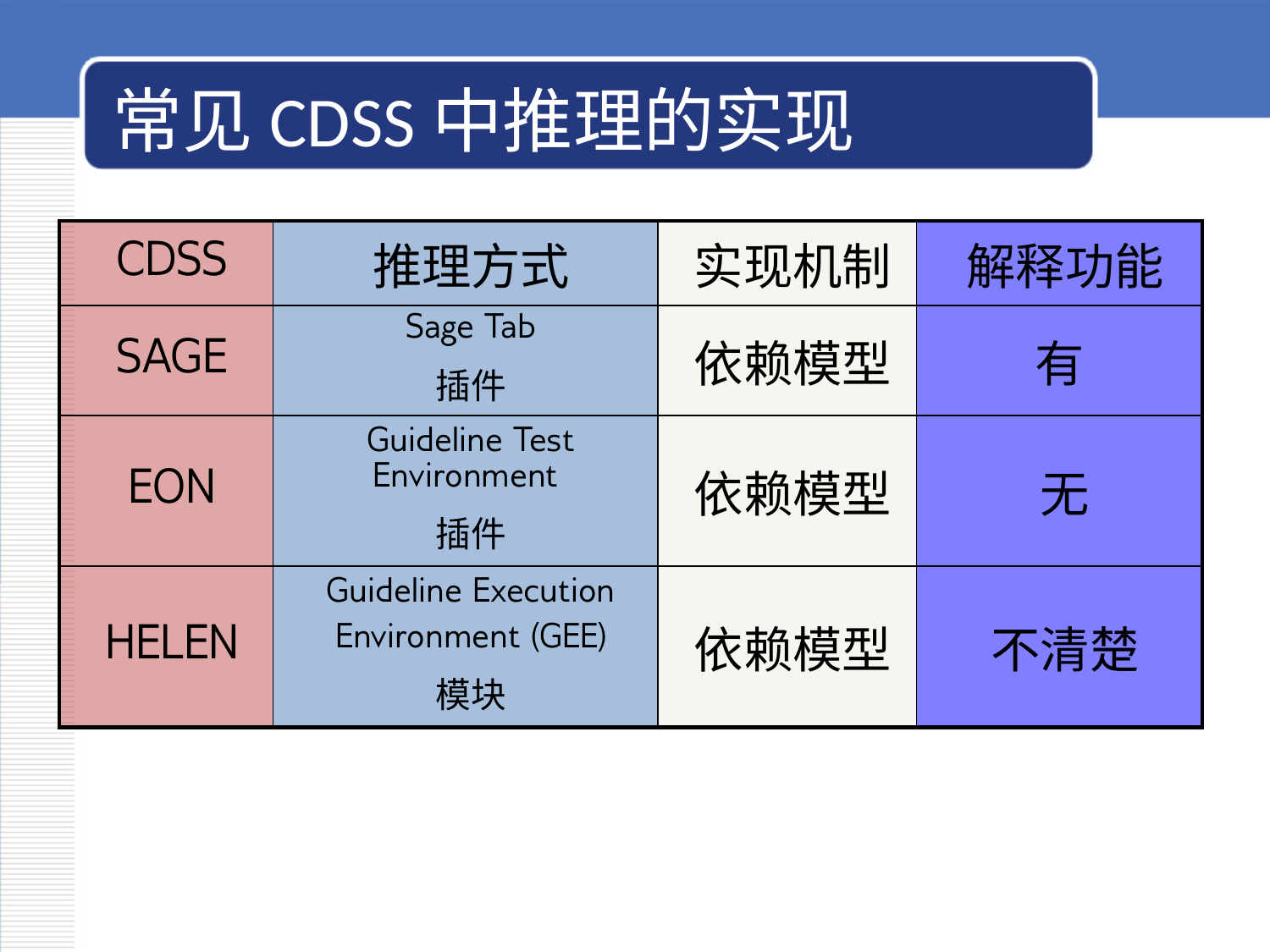

# 常见CDSS中推理的实现
| CDSS | 推理方式 | 实现机制 | 解释功能 |
| --- | --- | --- | --- |
| SAGE | Sage Tab 插件 | 依赖模型 | 有 |
| EON | Guideline Test Environment 插件 | 依赖模型 | 无 |
| HELEN | Guideline Execution Environment (GEE) 模块 | 依赖模型 | 不清楚 |